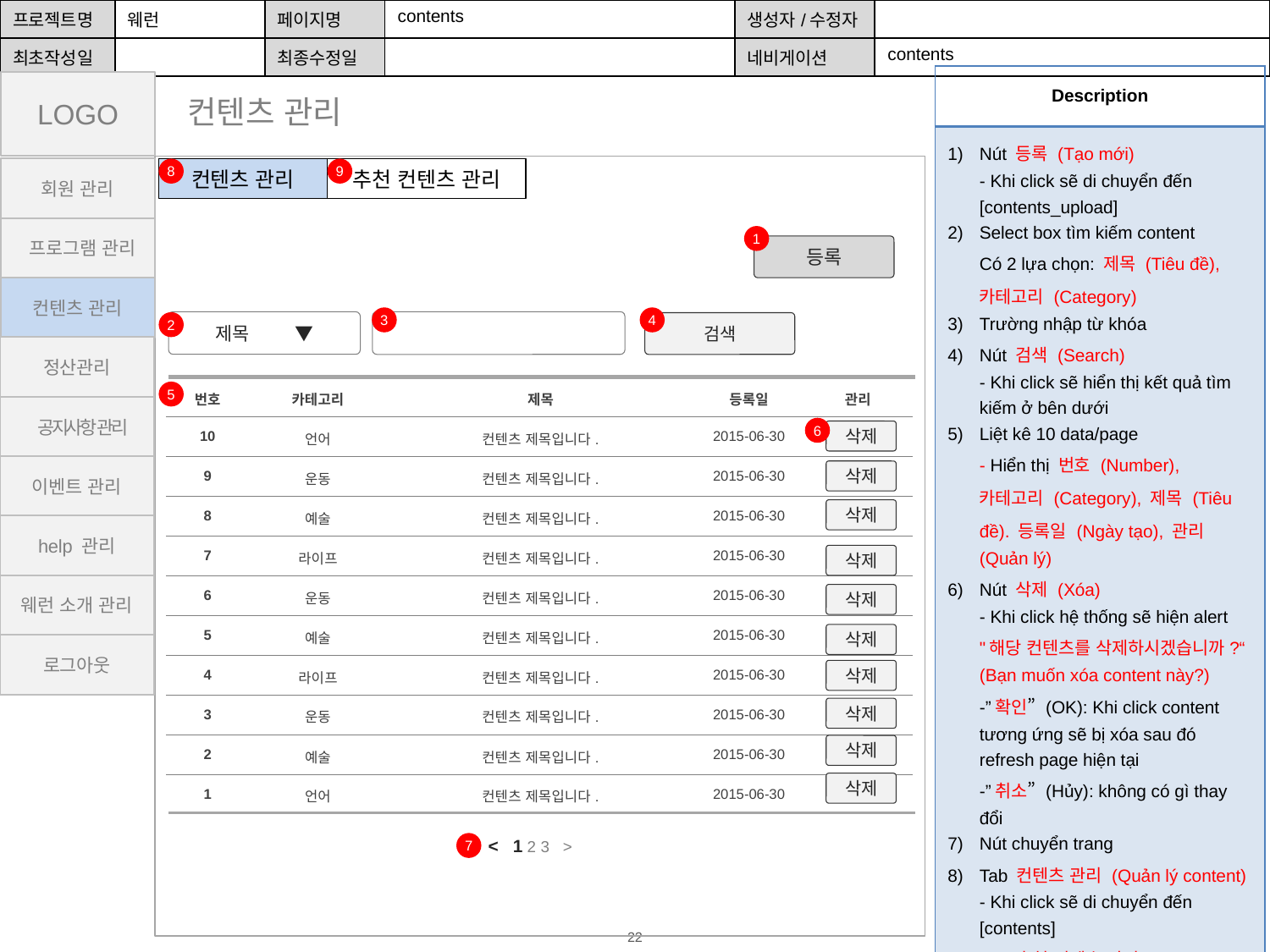

| 프로젝트명 | 웨런 | 페이지명 | contents | 생성자/수정자 |  |
| --- | --- | --- | --- | --- | --- |
| 최초작성일 |  | 최종수정일 |  | 네비게이션 | contents |
| Description |
| --- |
| Nút 등록 (Tạo mới) - Khi click sẽ di chuyển đến [contents\_upload] Select box tìm kiếm content Có 2 lựa chọn: 제목 (Tiêu đề), 카테고리 (Category) Trường nhập từ khóa Nút 검색 (Search) - Khi click sẽ hiển thị kết quả tìm kiếm ở bên dưới Liệt kê 10 data/page - Hiển thị 번호 (Number), 카테고리 (Category), 제목 (Tiêu đề). 등록일 (Ngày tạo), 관리 (Quản lý) Nút 삭제 (Xóa) - Khi click hệ thống sẽ hiện alert "해당 컨텐츠를 삭제하시겠습니까?“ (Bạn muốn xóa content này?) -”확인” (OK): Khi click content tương ứng sẽ bị xóa sau đó refresh page hiện tại -”취소” (Hủy): không có gì thay đổi Nút chuyển trang Tab 컨텐츠 관리 (Quản lý content) - Khi click sẽ di chuyển đến [contents] Tab 추천 컨텐츠 관리 (Quản lý content đề xuất) - Khi click sẽ di chuyển đến [contents\_recom] Xem tiếp trang sau |
LOGO
컨텐츠 관리

회원 관리
컨텐츠 관리
8
추천 컨텐츠 관리
9
 프로그램 관리
1
등록
컨텐츠 관리
3
4
제목         ▼

2
검색
정산관리
| 번호 | 카테고리 |  | 제목 |  | 등록일 | 관리 |
| --- | --- | --- | --- | --- | --- | --- |
| 10 | 언어 |  | 컨텐츠 제목입니다. |  | 2015-06-30 |  |
| 9 | 운동 |  | 컨텐츠 제목입니다. |  | 2015-06-30 |  |
| 8 | 예술 |  | 컨텐츠 제목입니다. |  | 2015-06-30 |  |
| 7 | 라이프 |  | 컨텐츠 제목입니다. |  | 2015-06-30 |  |
| 6 | 운동 |  | 컨텐츠 제목입니다. |  | 2015-06-30 |  |
| 5 | 예술 |  | 컨텐츠 제목입니다. |  | 2015-06-30 |  |
| 4 | 라이프 |  | 컨텐츠 제목입니다. |  | 2015-06-30 |  |
| 3 | 운동 |  | 컨텐츠 제목입니다. |  | 2015-06-30 |  |
| 2 | 예술 |  | 컨텐츠 제목입니다. |  | 2015-06-30 |  |
| 1 | 언어 |  | 컨텐츠 제목입니다. |  | 2015-06-30 |  |
5
로그아웃
  공지사항 관리
6
6
삭제
어워드 관리
이벤트 관리
삭제
8
삭제
help 관리
삭제
웨런 소개 관리
삭제
삭제
로그아웃
삭제
삭제
삭제
삭제
<   1 2 3   >
7